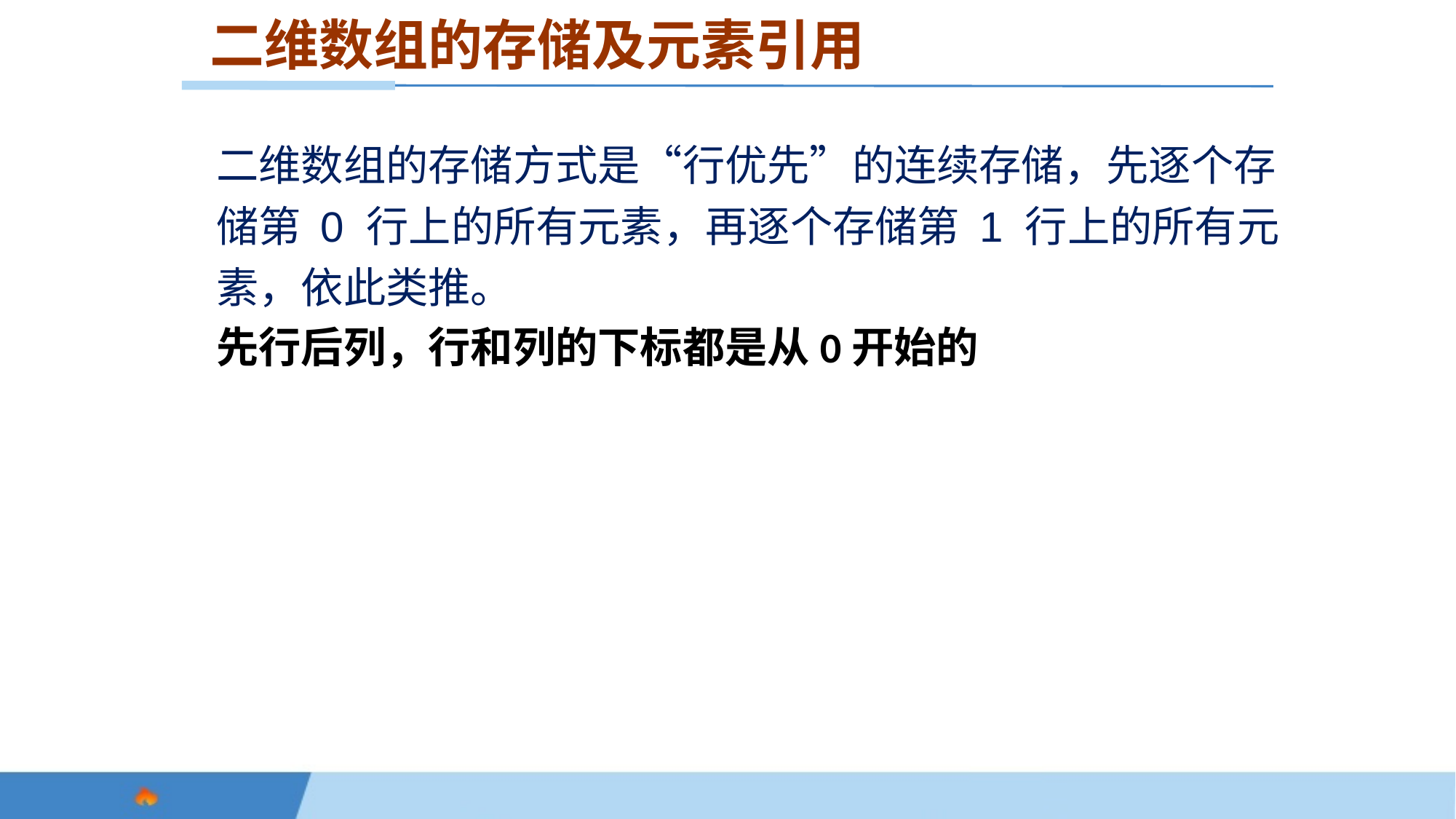

二维数组的存储及元素引用
二维数组的存储方式是“行优先”的连续存储，先逐个存储第 0 行上的所有元素，再逐个存储第 1 行上的所有元素，依此类推。
先行后列，行和列的下标都是从0开始的